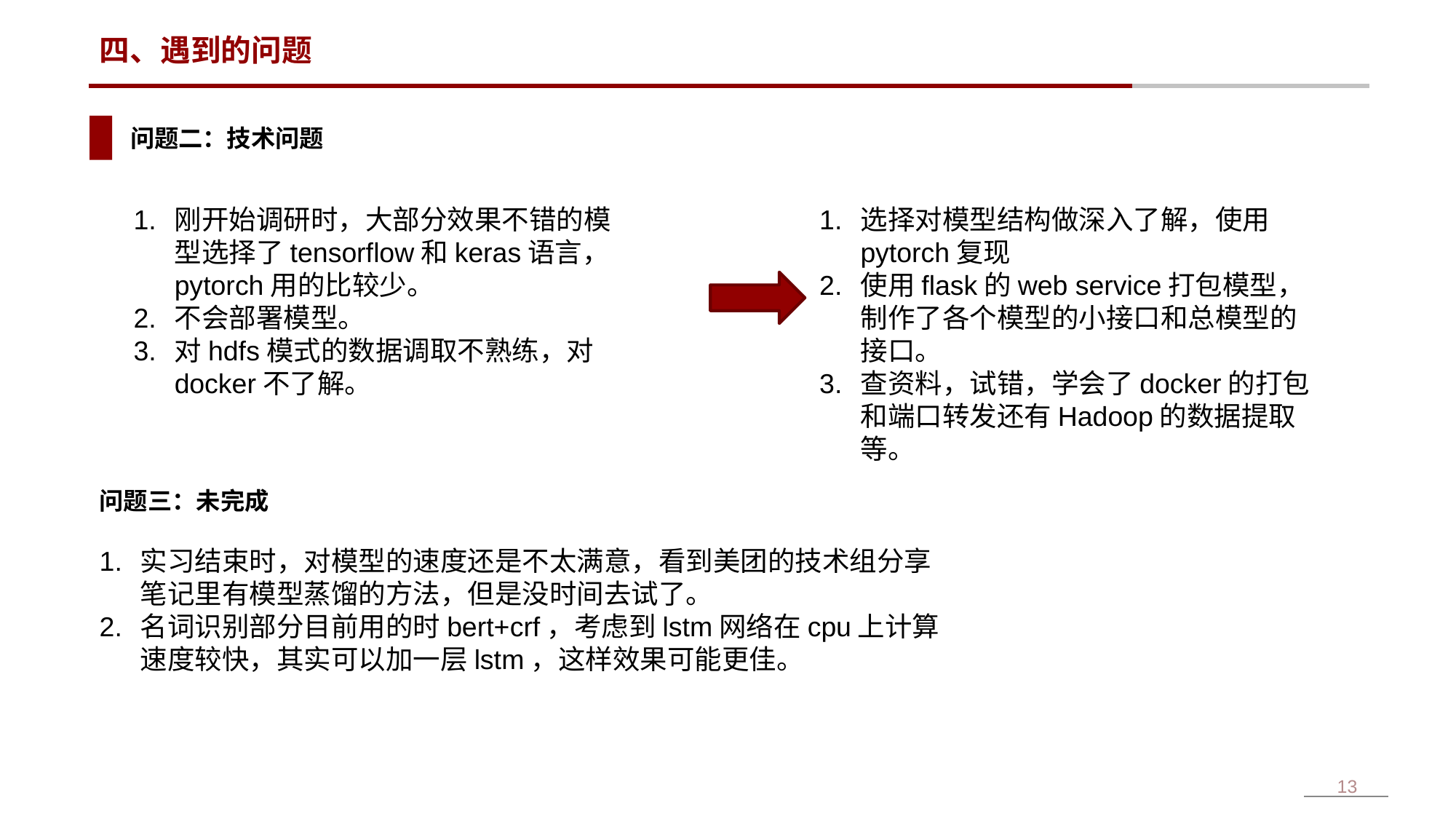

# 四、遇到的问题
问题二：技术问题
刚开始调研时，大部分效果不错的模型选择了tensorflow和keras语言，pytorch用的比较少。
不会部署模型。
对hdfs模式的数据调取不熟练，对docker不了解。
选择对模型结构做深入了解，使用pytorch复现
使用flask的web service打包模型，制作了各个模型的小接口和总模型的接口。
查资料，试错，学会了docker的打包和端口转发还有Hadoop的数据提取等。

问题三：未完成
实习结束时，对模型的速度还是不太满意，看到美团的技术组分享笔记里有模型蒸馏的方法，但是没时间去试了。
名词识别部分目前用的时bert+crf，考虑到lstm网络在cpu上计算速度较快，其实可以加一层lstm，这样效果可能更佳。
13